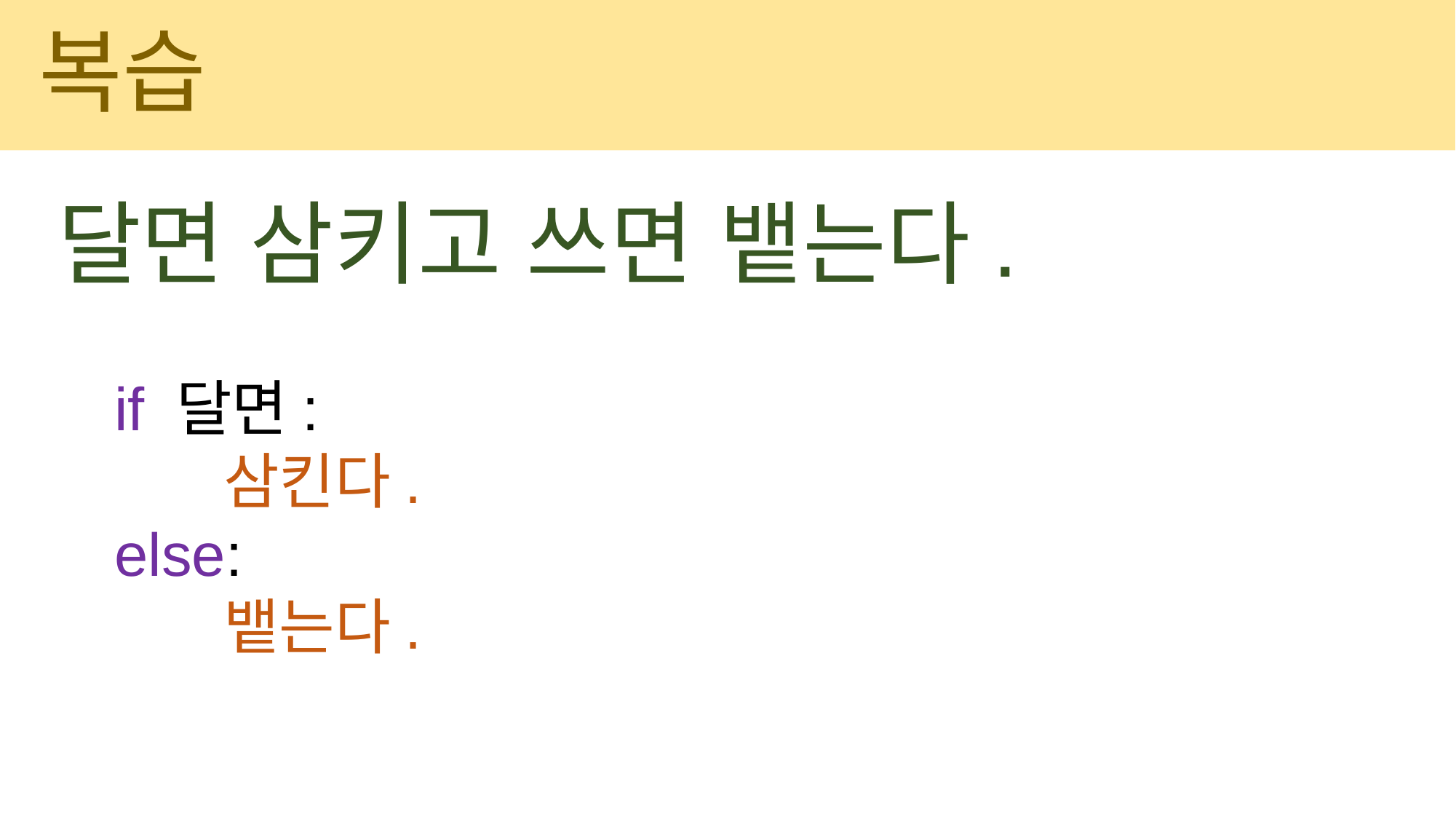

복습
달면 삼키고 쓰면 뱉는다.
if 달면:
	삼킨다.
else:
	뱉는다.